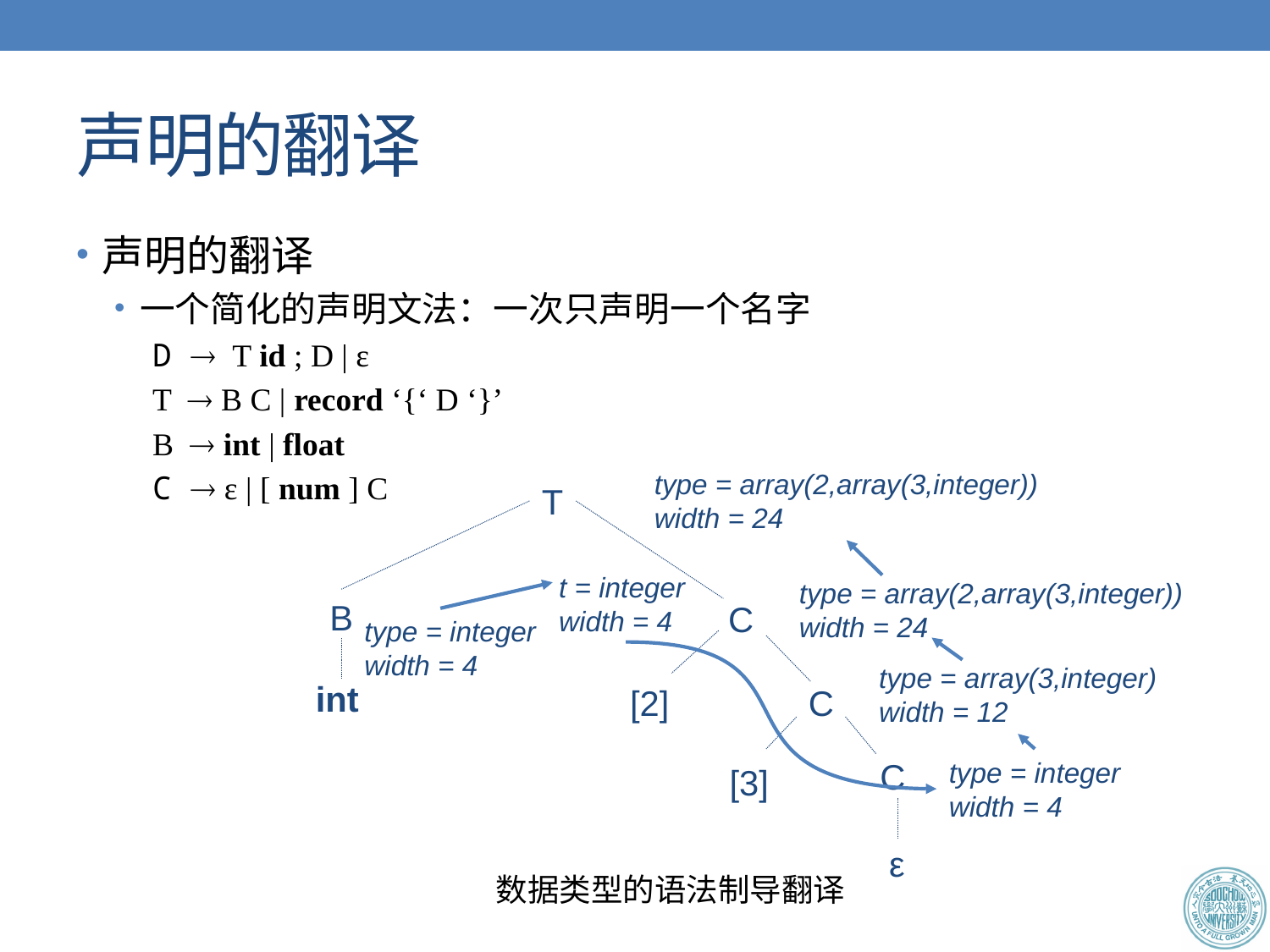

# 声明的翻译
声明的翻译
一个简化的声明文法：一次只声明一个名字
D →  T id ; D | ε
T  → B C | record ‘{‘ D ‘}’
B  → int | float
C → ε | [ num ] C
type = array(2,array(3,integer))
width = 24
T
t = integer
width = 4
type = array(2,array(3,integer))
width = 24
B
C
type = integer
width = 4
type = array(3,integer)
width = 12
int
[2]
C
C
type = integer
width = 4
[3]
ε
数据类型的语法制导翻译